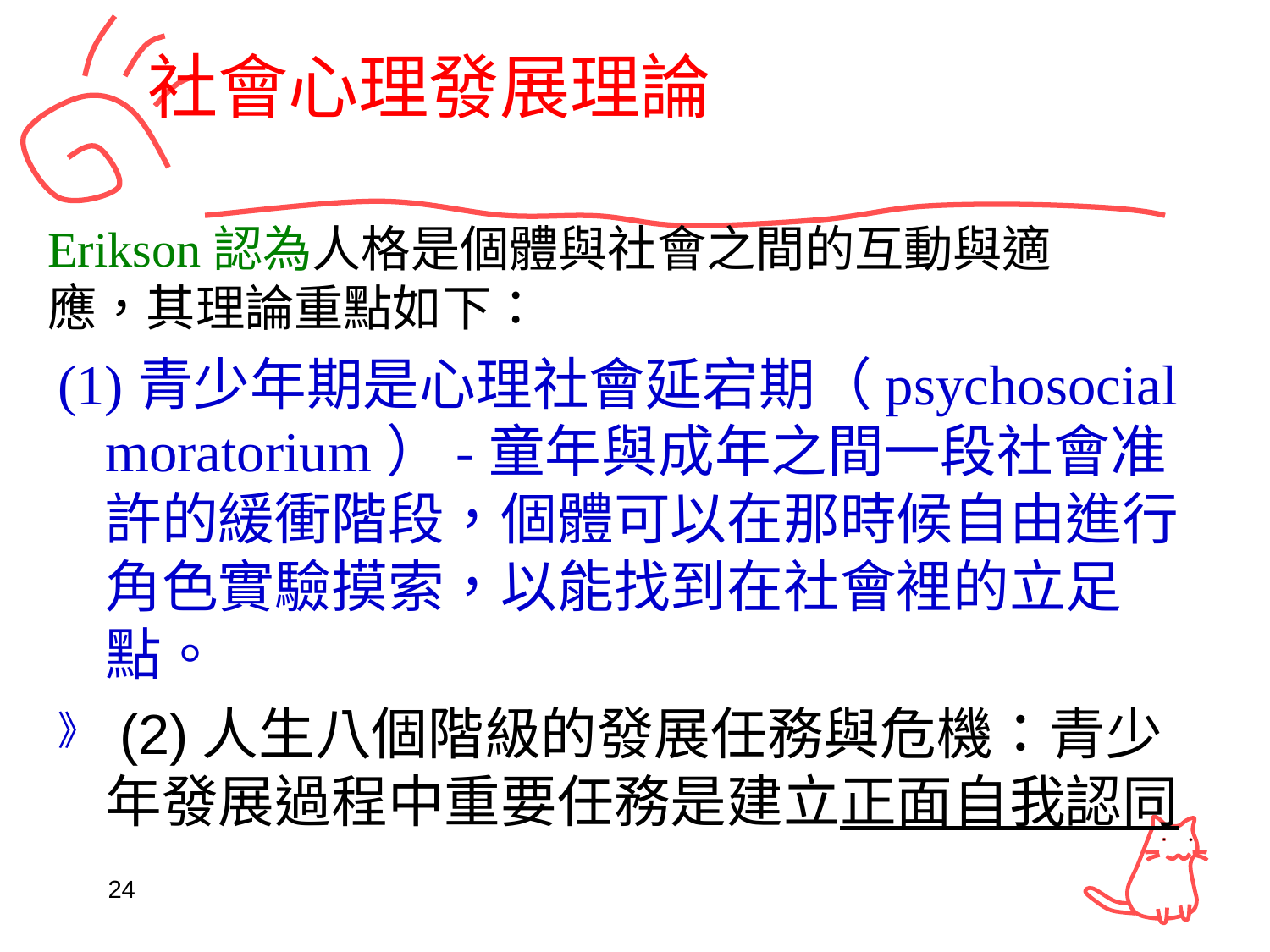

# Erikson認為人格是個體與社會之間的互動與適應，其理論重點如下：
社會心理發展理論
(1)青少年期是心理社會延宕期（psychosocial moratorium）-童年與成年之間一段社會准許的緩衝階段，個體可以在那時候自由進行角色實驗摸索，以能找到在社會裡的立足點。
 (2)人生八個階級的發展任務與危機：青少年發展過程中重要任務是建立正面自我認同

24